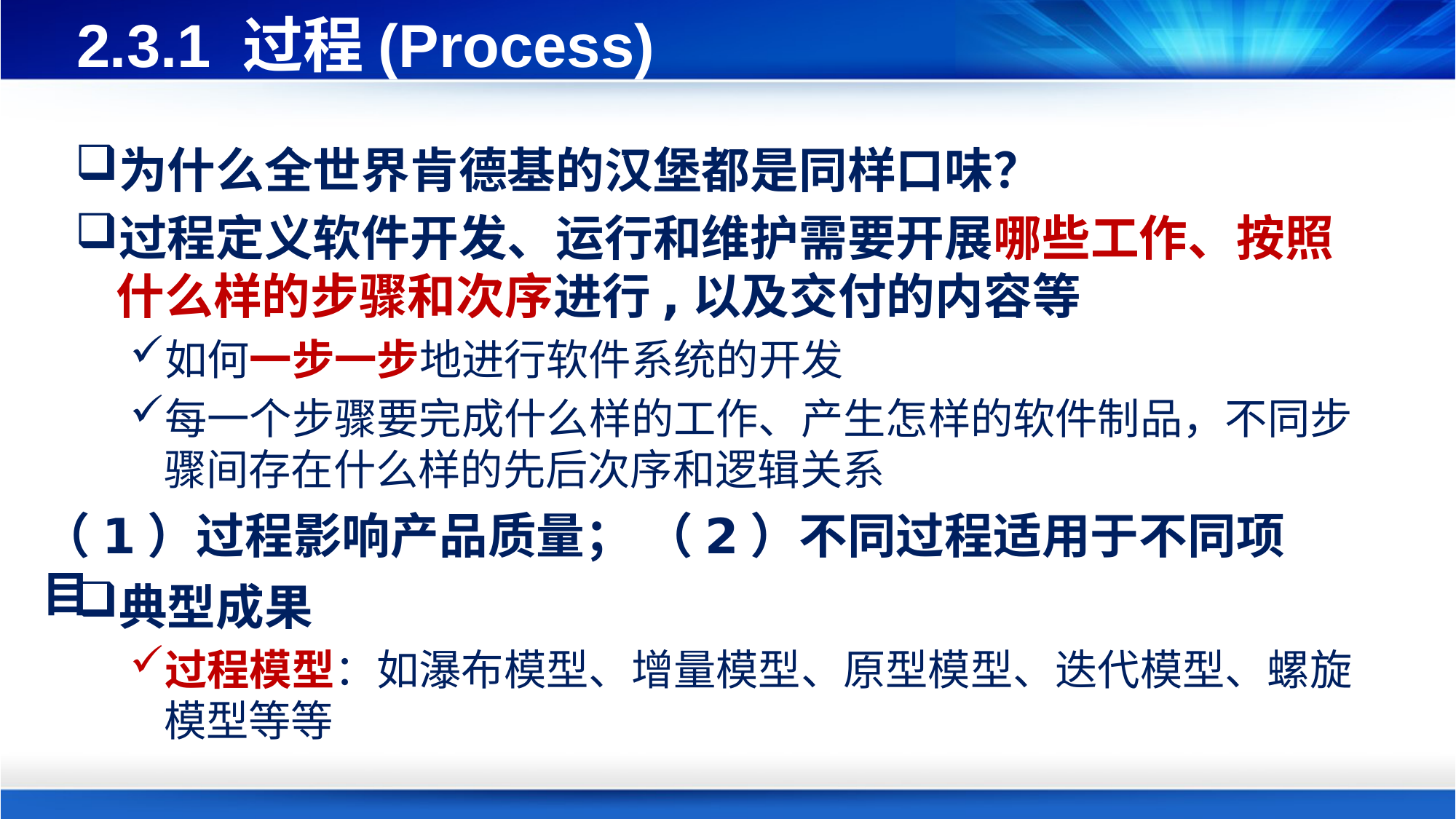

# 2.3.1 过程(Process)
为什么全世界肯德基的汉堡都是同样口味？
过程定义软件开发、运行和维护需要开展哪些工作、按照什么样的步骤和次序进行,以及交付的内容等
如何一步一步地进行软件系统的开发
每一个步骤要完成什么样的工作、产生怎样的软件制品，不同步骤间存在什么样的先后次序和逻辑关系

典型成果
过程模型：如瀑布模型、增量模型、原型模型、迭代模型、螺旋模型等等
（1）过程影响产品质量； （2）不同过程适用于不同项目